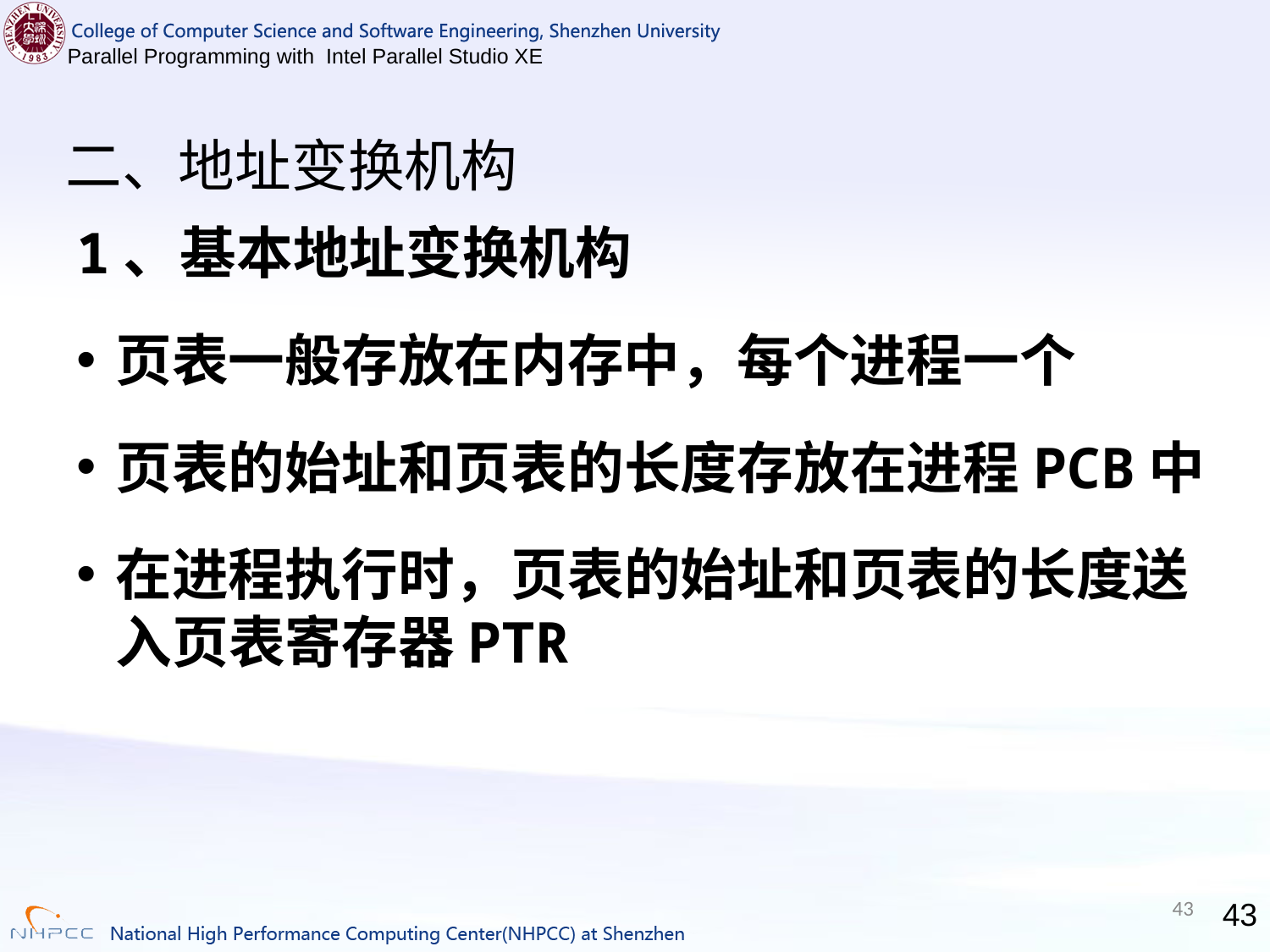

# 二、地址变换机构
1、基本地址变换机构
页表一般存放在内存中，每个进程一个
页表的始址和页表的长度存放在进程PCB中
在进程执行时，页表的始址和页表的长度送入页表寄存器PTR
43
43